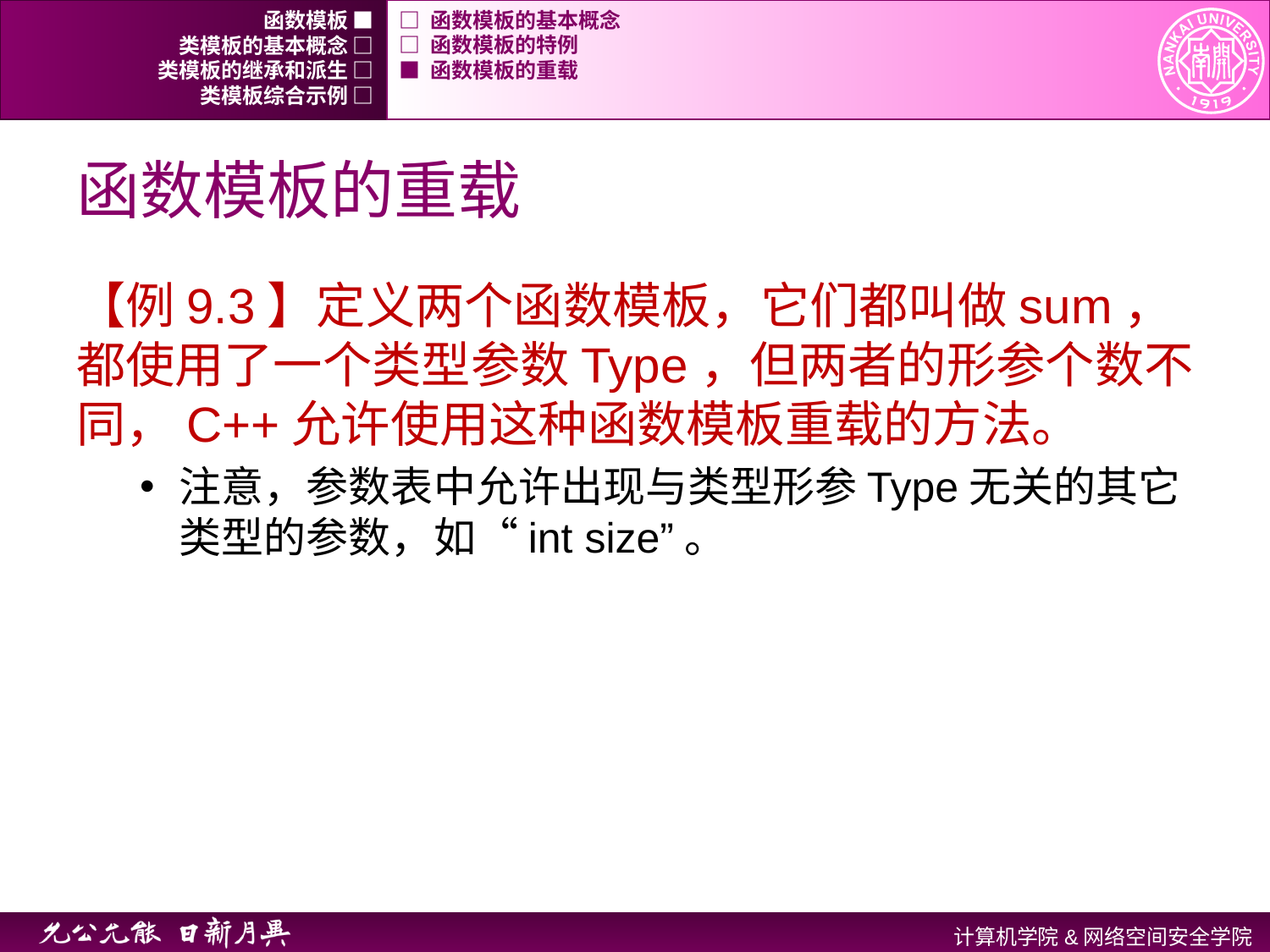

函数模板 ■
□ 函数模板的基本概念
类模板的基本概念 □
□ 函数模板的特例
类模板的继承和派生 □
■ 函数模板的重载
类模板综合示例 □

# 函数模板的重载
【例9.3】定义两个函数模板，它们都叫做sum，都使用了一个类型参数Type，但两者的形参个数不同，C++允许使用这种函数模板重载的方法。
注意，参数表中允许出现与类型形参Type无关的其它类型的参数，如“int size”。